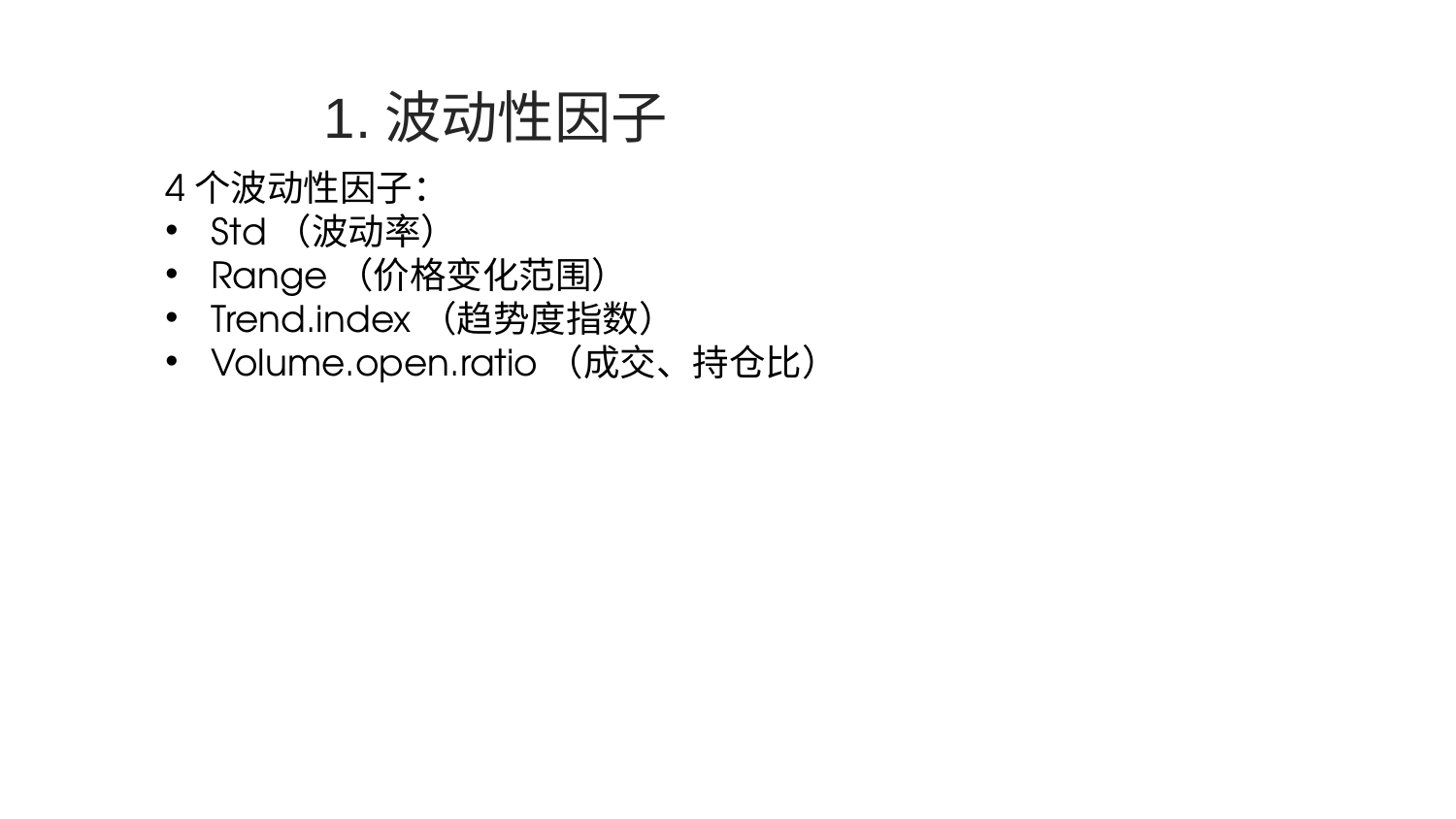

# 1.波动性因子
4个波动性因子：
Std（波动率）
Range（价格变化范围）
Trend.index（趋势度指数）
Volume.open.ratio（成交、持仓比）